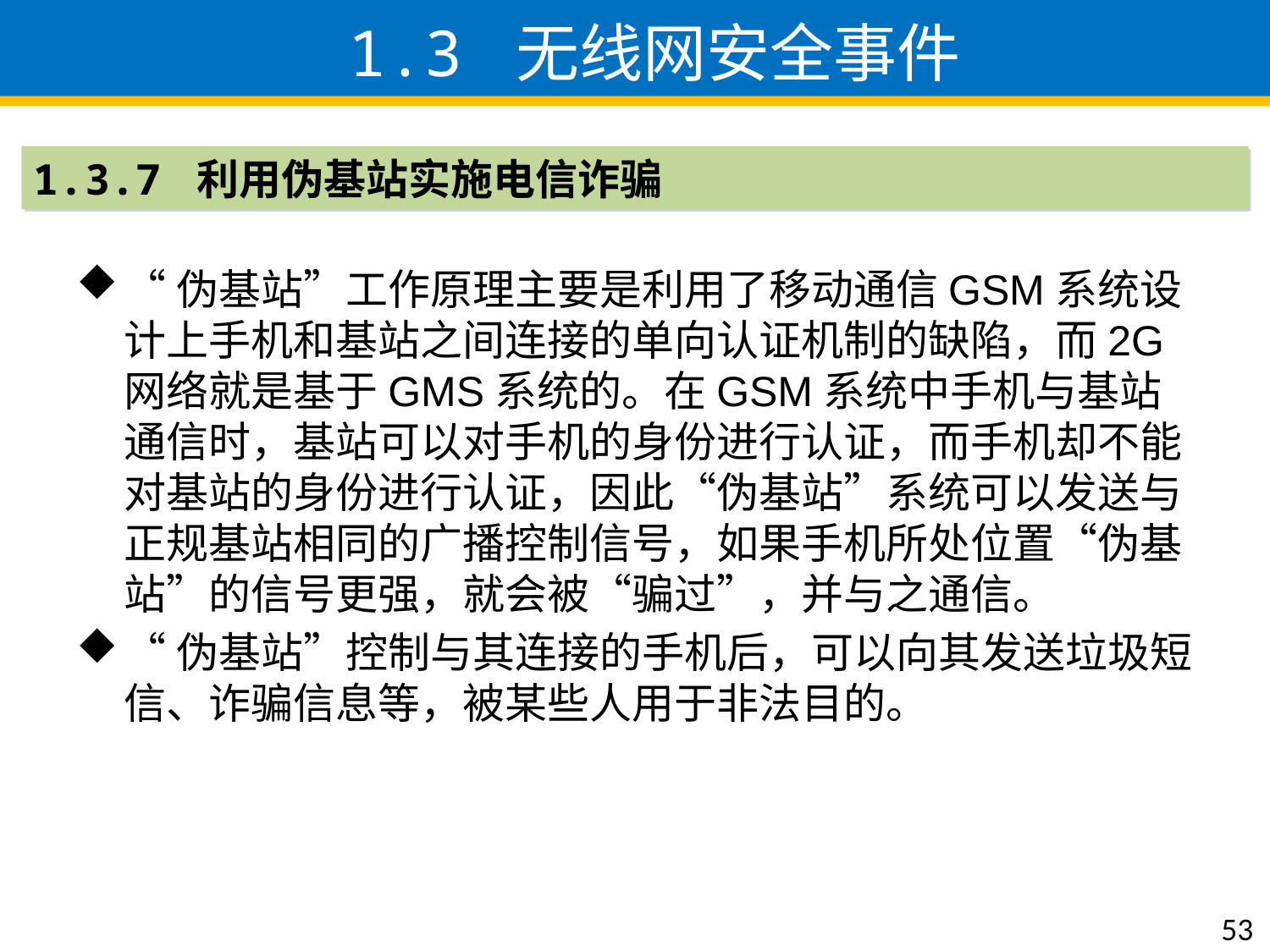

# 1.3 无线网安全事件
1.3.7 利用伪基站实施电信诈骗
“伪基站”工作原理主要是利用了移动通信GSM系统设计上手机和基站之间连接的单向认证机制的缺陷，而2G网络就是基于GMS系统的。在GSM系统中手机与基站通信时，基站可以对手机的身份进行认证，而手机却不能对基站的身份进行认证，因此“伪基站”系统可以发送与正规基站相同的广播控制信号，如果手机所处位置“伪基站”的信号更强，就会被“骗过”，并与之通信。
“伪基站”控制与其连接的手机后，可以向其发送垃圾短信、诈骗信息等，被某些人用于非法目的。
53